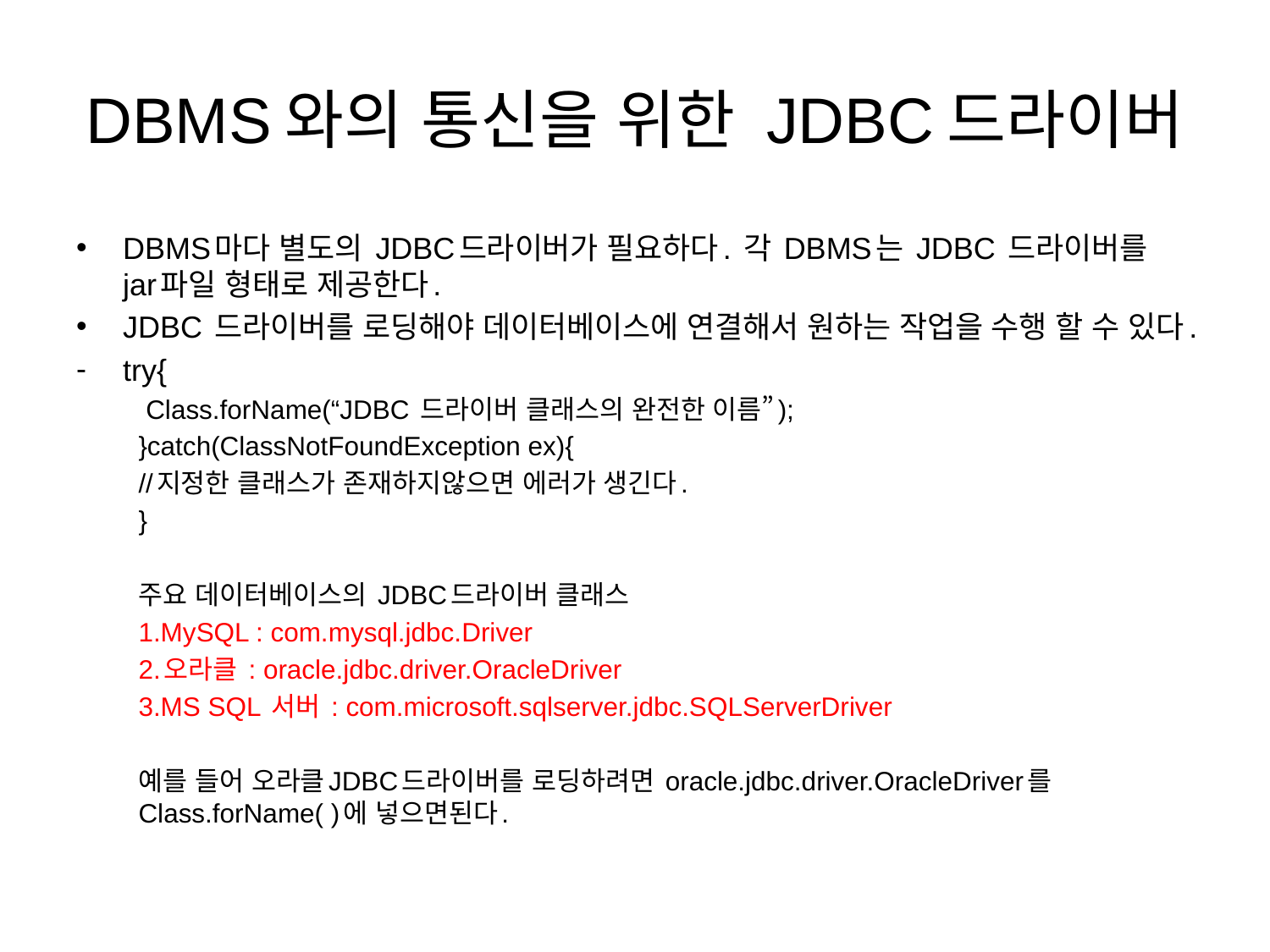

# DBMS와의 통신을 위한 JDBC드라이버
DBMS마다 별도의 JDBC드라이버가 필요하다. 각 DBMS는 JDBC 드라이버를 jar파일 형태로 제공한다.
JDBC 드라이버를 로딩해야 데이터베이스에 연결해서 원하는 작업을 수행 할 수 있다.
try{
 Class.forName(“JDBC 드라이버 클래스의 완전한 이름”);
}catch(ClassNotFoundException ex){
	//지정한 클래스가 존재하지않으면 에러가 생긴다.
}

주요 데이터베이스의 JDBC드라이버 클래스
1.MySQL : com.mysql.jdbc.Driver
2.오라클 : oracle.jdbc.driver.OracleDriver
3.MS SQL 서버 : com.microsoft.sqlserver.jdbc.SQLServerDriver

예를 들어 오라클JDBC드라이버를 로딩하려면 oracle.jdbc.driver.OracleDriver를 Class.forName( )에 넣으면된다.